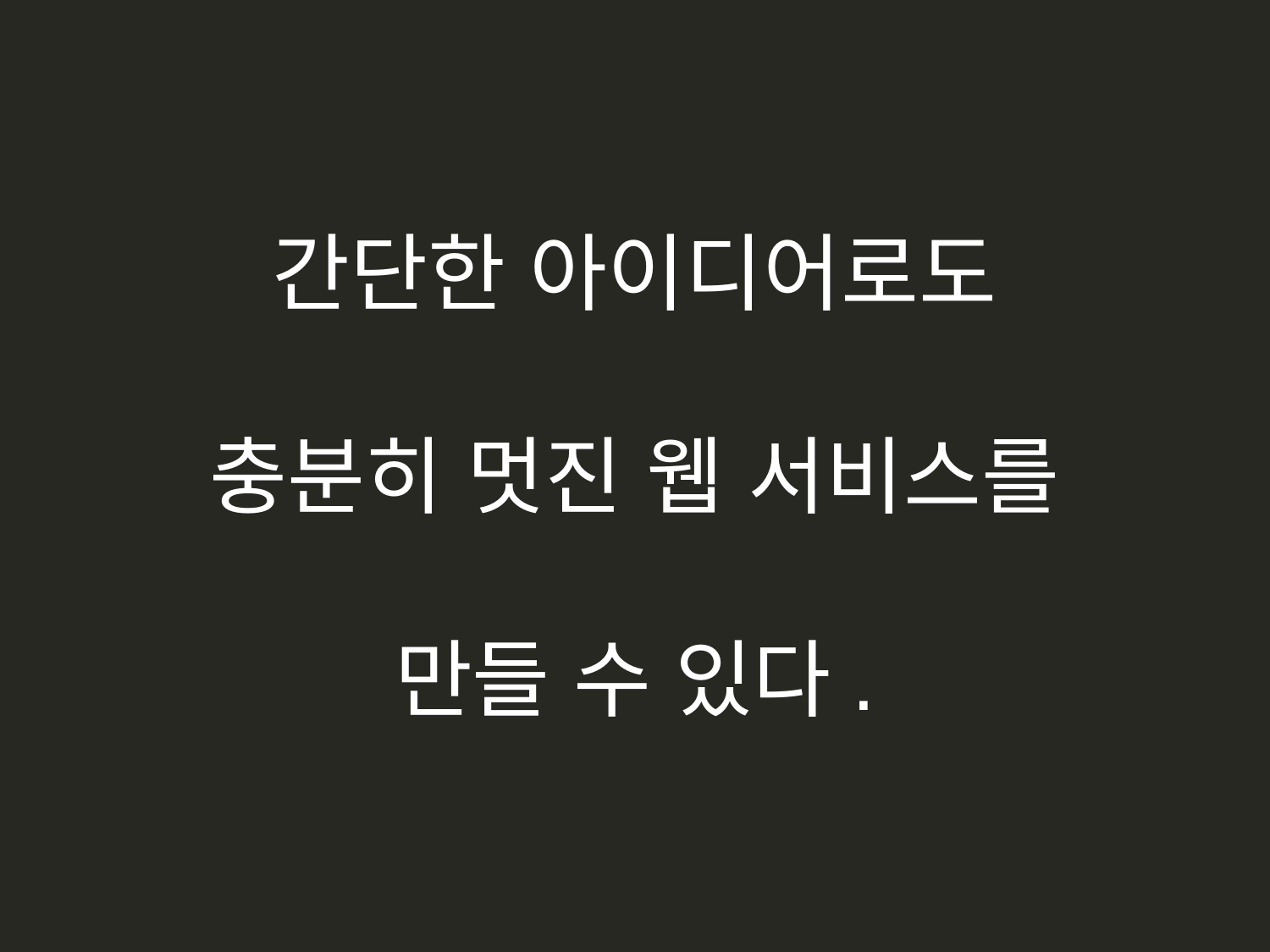

간단한 아이디어로도

충분히 멋진 웹 서비스를

만들 수 있다.